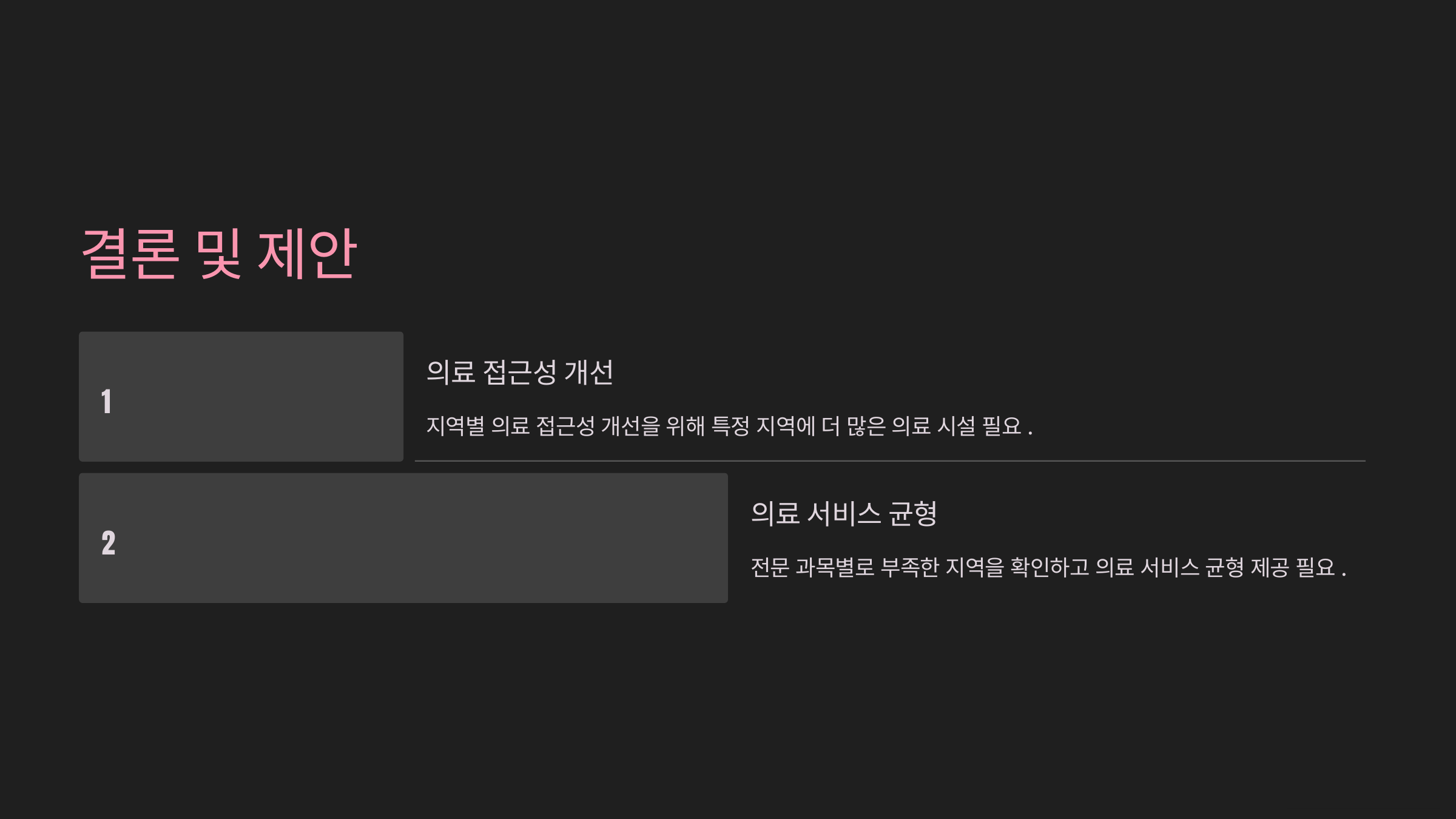

결론 및 제안

의료 접근성 개선
1
지역별 의료 접근성 개선을 위해 특정 지역에 더 많은 의료 시설 필요.

의료 서비스 균형
2
전문 과목별로 부족한 지역을 확인하고 의료 서비스 균형 제공 필요.